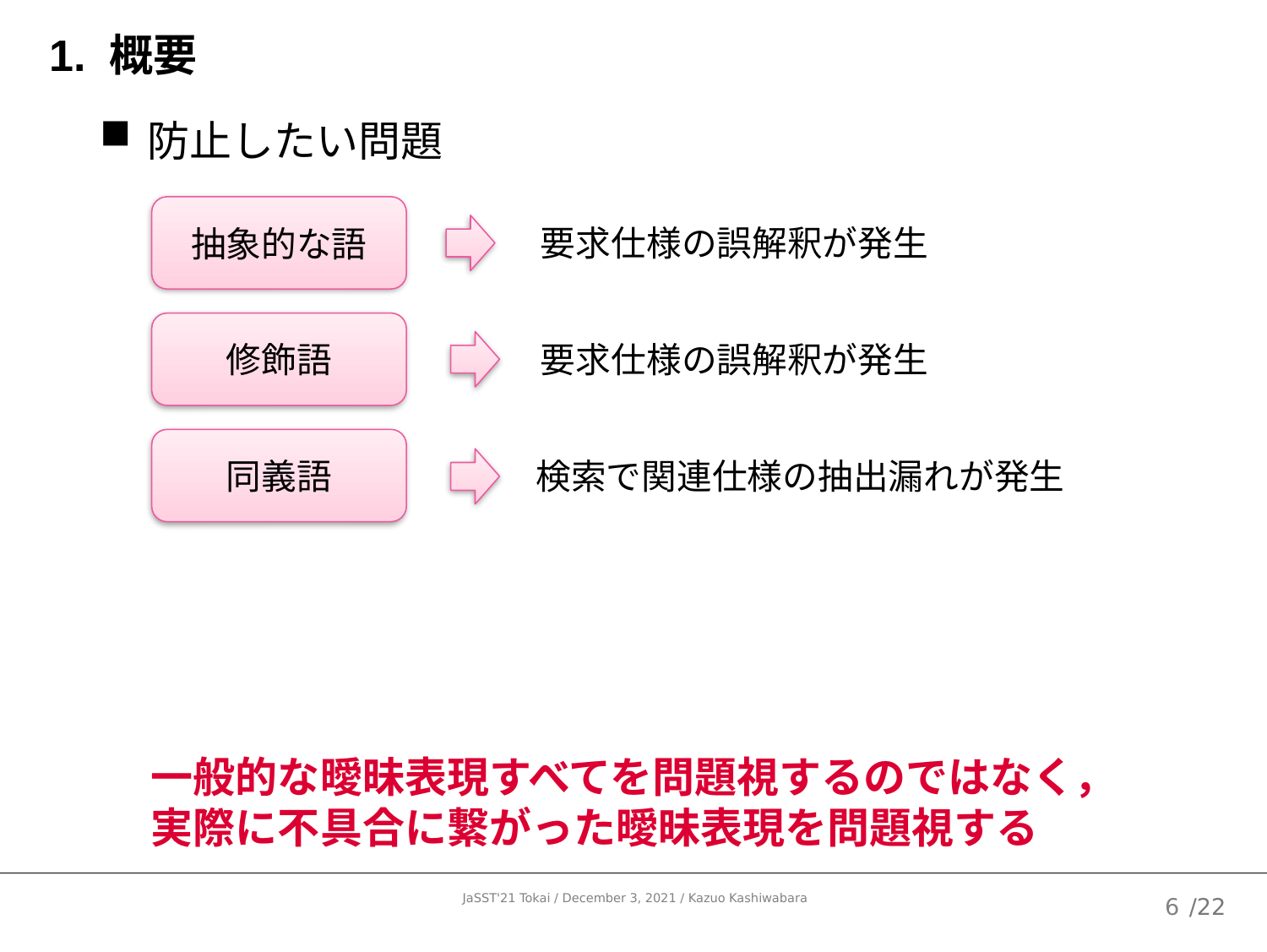

# 1. 概要
防止したい問題
抽象的な語
要求仕様の誤解釈が発生

修飾語

要求仕様の誤解釈が発生
同義語
検索で関連仕様の抽出漏れが発生

一般的な曖昧表現すべてを問題視するのではなく，
実際に不具合に繋がった曖昧表現を問題視する
6